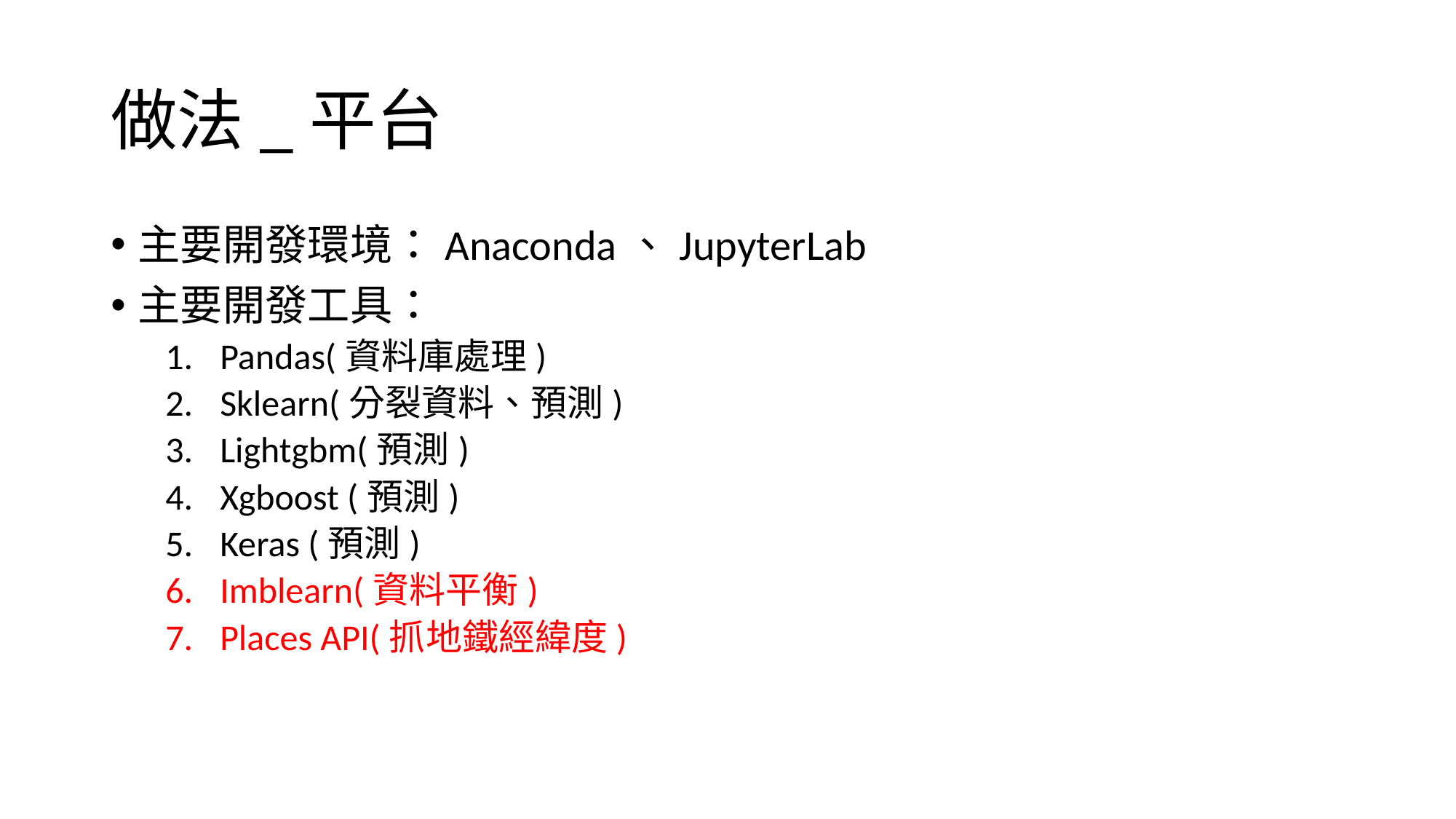

做法_平台
主要開發環境：Anaconda、JupyterLab
主要開發工具：
Pandas(資料庫處理)
Sklearn(分裂資料、預測)
Lightgbm(預測)
Xgboost (預測)
Keras (預測)
Imblearn(資料平衡)
Places API(抓地鐵經緯度)